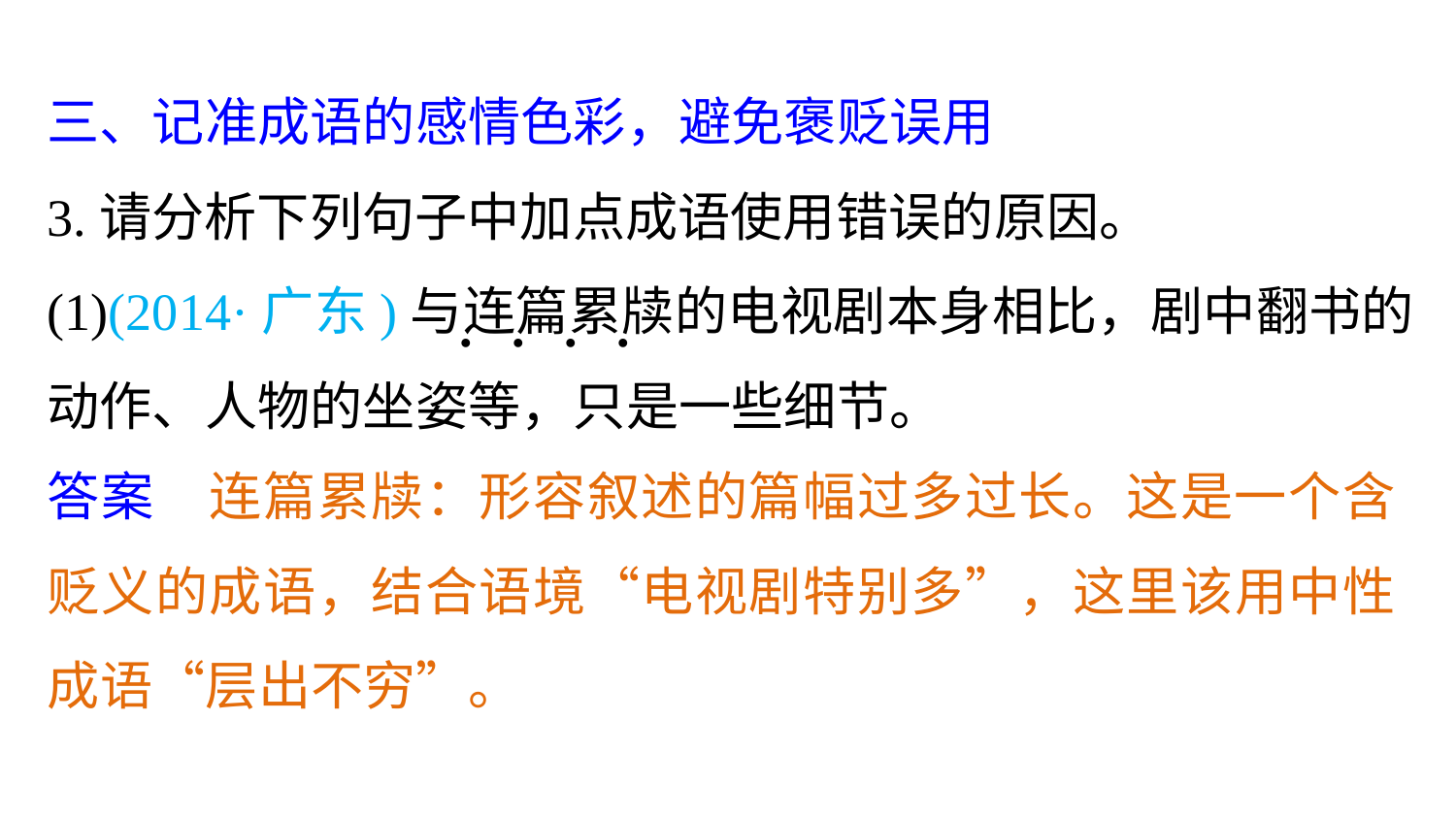

三、记准成语的感情色彩，避免褒贬误用
3.请分析下列句子中加点成语使用错误的原因。
(1)(2014·广东)与连篇累牍的电视剧本身相比，剧中翻书的动作、人物的坐姿等，只是一些细节。
.   .   .   .
答案　连篇累牍：形容叙述的篇幅过多过长。这是一个含贬义的成语，结合语境“电视剧特别多”，这里该用中性成语“层出不穷”。